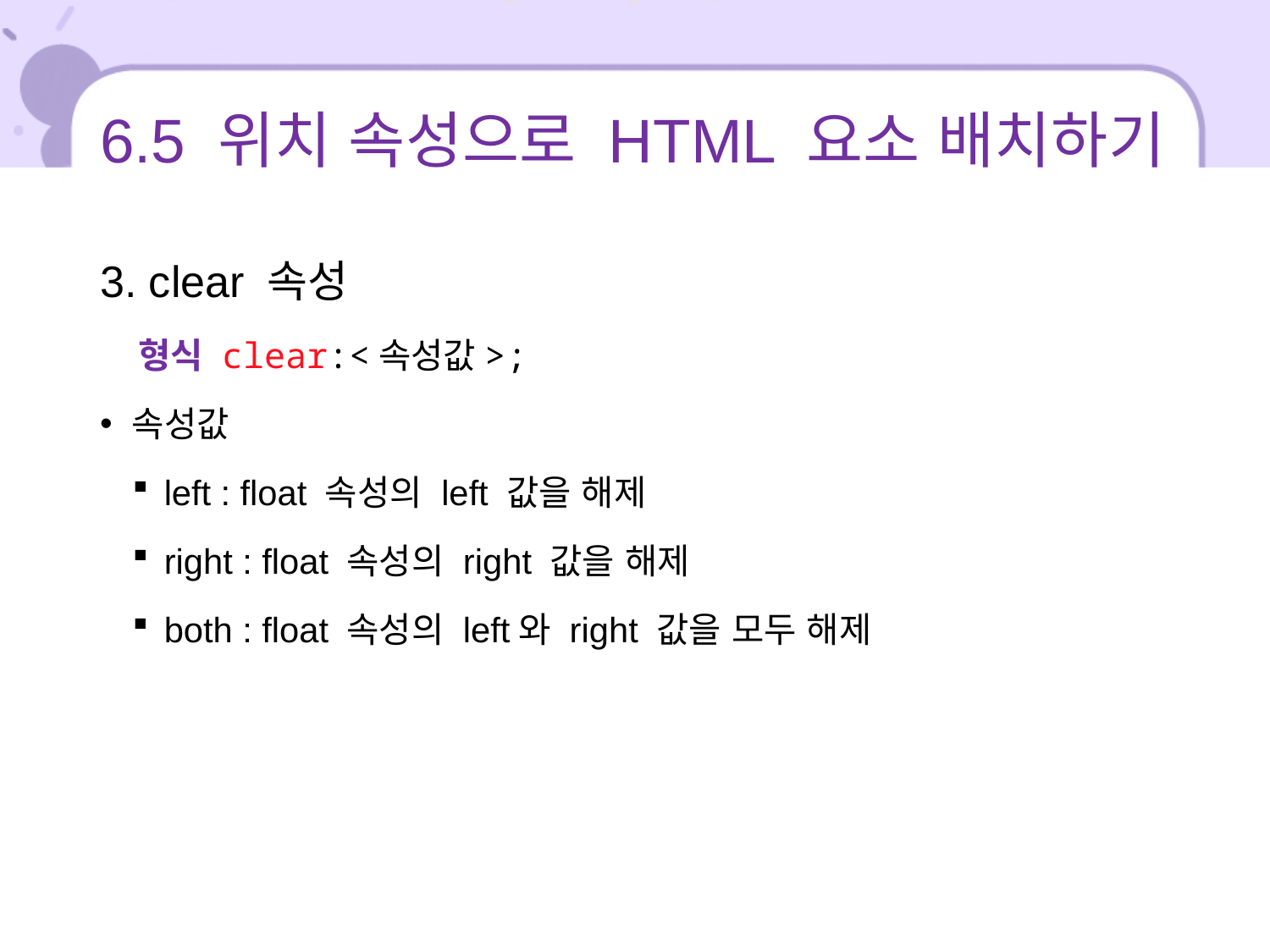

# 6.5 위치 속성으로 HTML 요소 배치하기
3. clear 속성
   형식 clear:<속성값>;
속성값
left : float 속성의 left 값을 해제
right : float 속성의 right 값을 해제
both : float 속성의 left와 right 값을 모두 해제